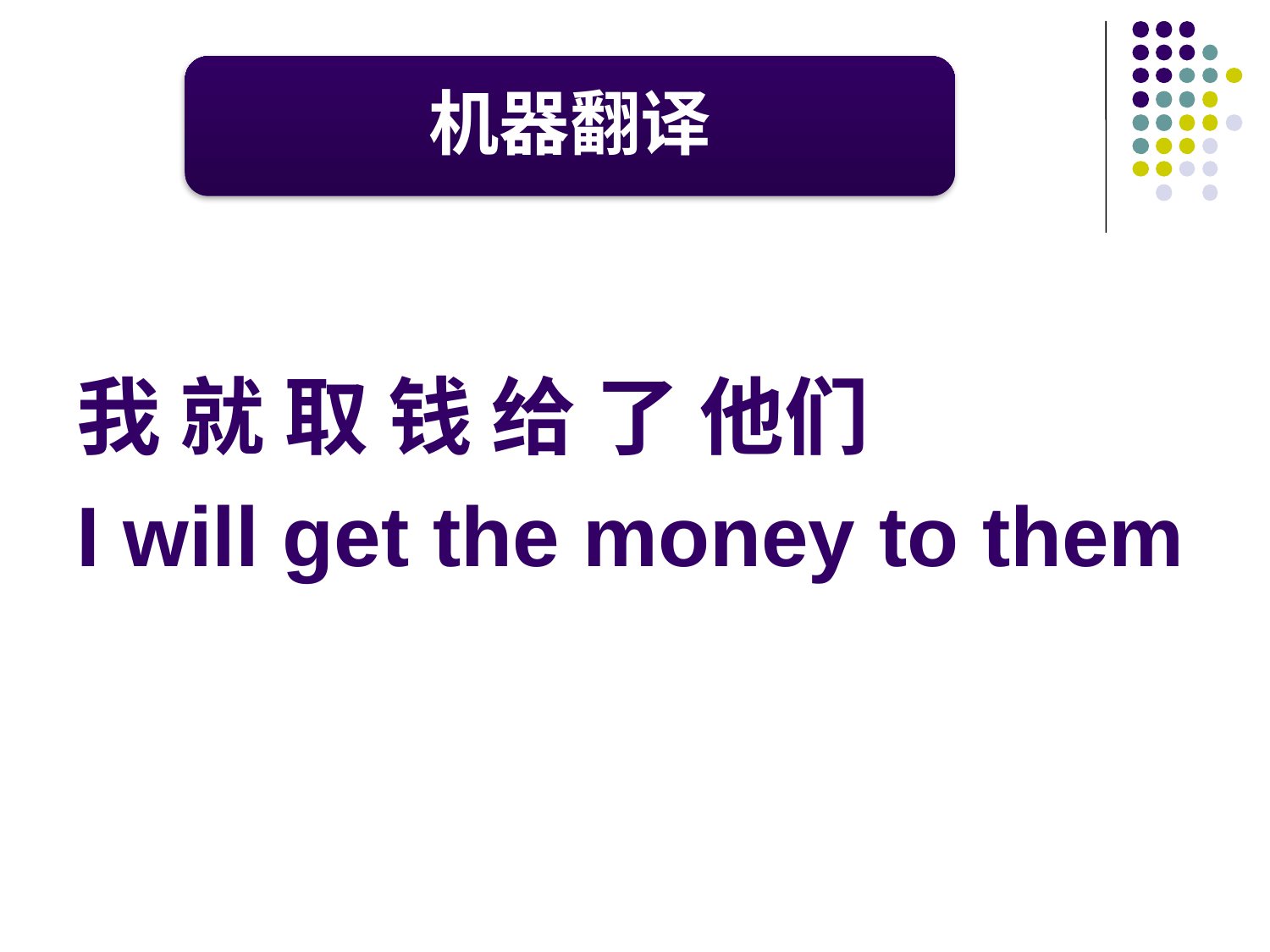

我 就 取 钱 给 了 他们
I will get the money to them

机器翻译